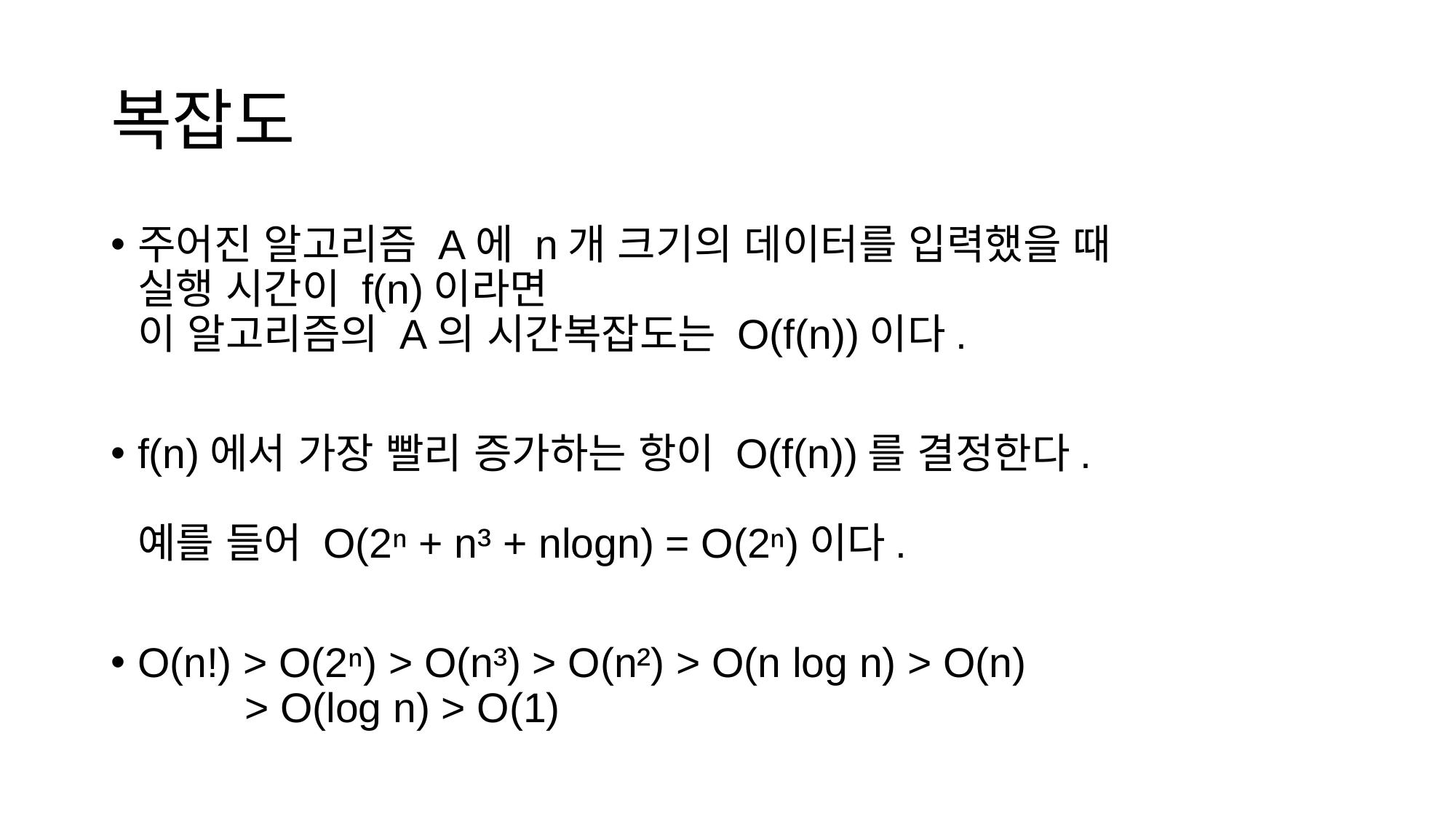

# 복잡도
주어진 알고리즘 A에 n개 크기의 데이터를 입력했을 때
실행 시간이 f(n)이라면
이 알고리즘의 A의 시간복잡도는 O(f(n))이다.

f(n)에서 가장 빨리 증가하는 항이 O(f(n))를 결정한다.
예를 들어 O(2ⁿ + n³ + nlogn) = O(2ⁿ)이다.

O(n!) > O(2ⁿ) > O(n³) > O(n²) > O(n log n) > O(n)
	> O(log n) > O(1)